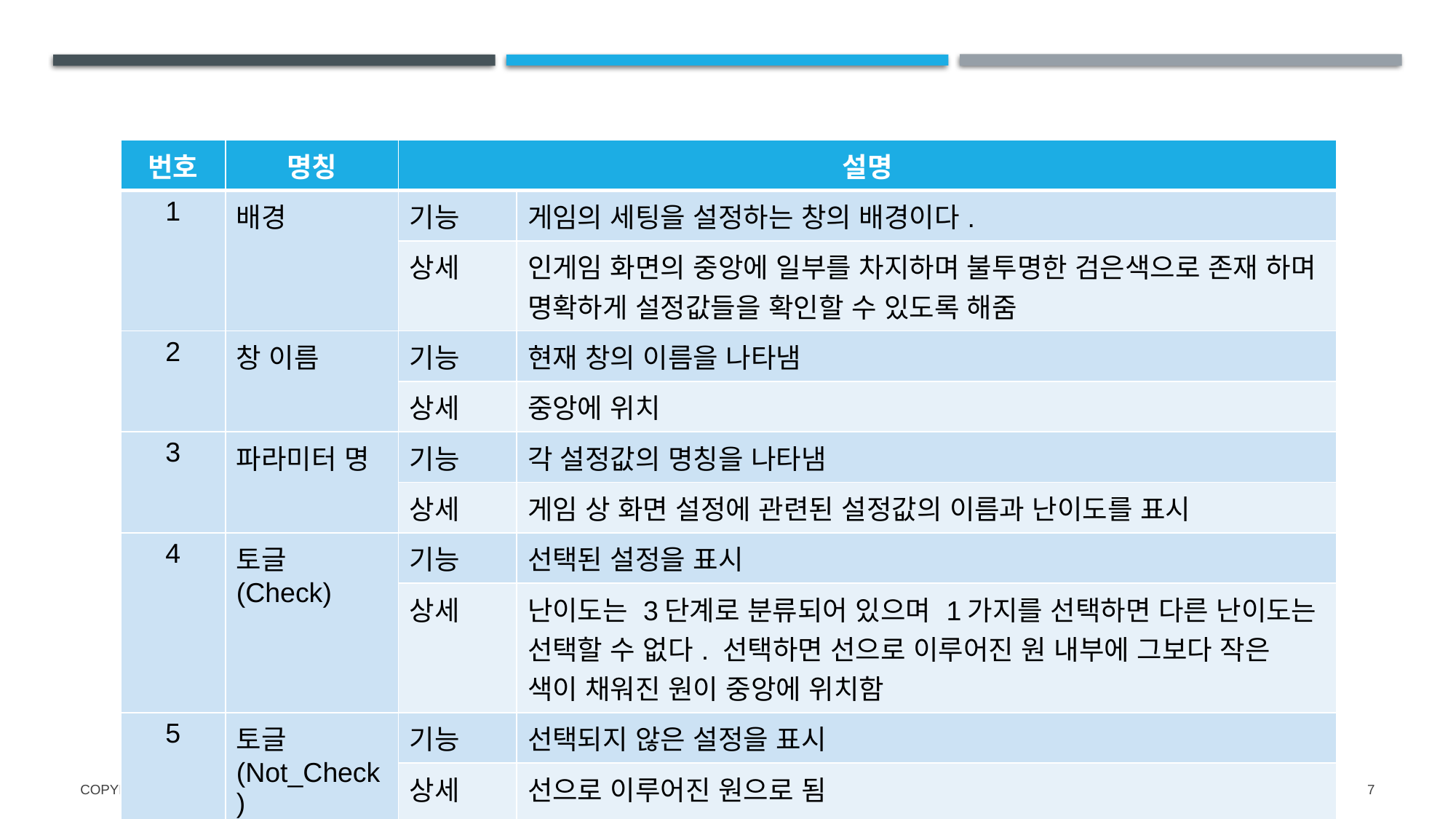

| 번호 | 명칭 | 설명 |  |
| --- | --- | --- | --- |
| 1 | 배경 | 기능 | 게임의 세팅을 설정하는 창의 배경이다. |
|  |  | 상세 | 인게임 화면의 중앙에 일부를 차지하며 불투명한 검은색으로 존재 하며 명확하게 설정값들을 확인할 수 있도록 해줌 |
| 2 | 창 이름 | 기능 | 현재 창의 이름을 나타냄 |
|  |  | 상세 | 중앙에 위치 |
| 3 | 파라미터 명 | 기능 | 각 설정값의 명칭을 나타냄 |
|  |  | 상세 | 게임 상 화면 설정에 관련된 설정값의 이름과 난이도를 표시 |
| 4 | 토글(Check) | 기능 | 선택된 설정을 표시 |
|  |  | 상세 | 난이도는 3단계로 분류되어 있으며 1가지를 선택하면 다른 난이도는 선택할 수 없다. 선택하면 선으로 이루어진 원 내부에 그보다 작은 색이 채워진 원이 중앙에 위치함 |
| 5 | 토글(Not\_Check) | 기능 | 선택되지 않은 설정을 표시 |
|  |  | 상세 | 선으로 이루어진 원으로 됨 |
Copyright(c)2020. All rights reserved by JeaCheon LEE
2020-04-23
7